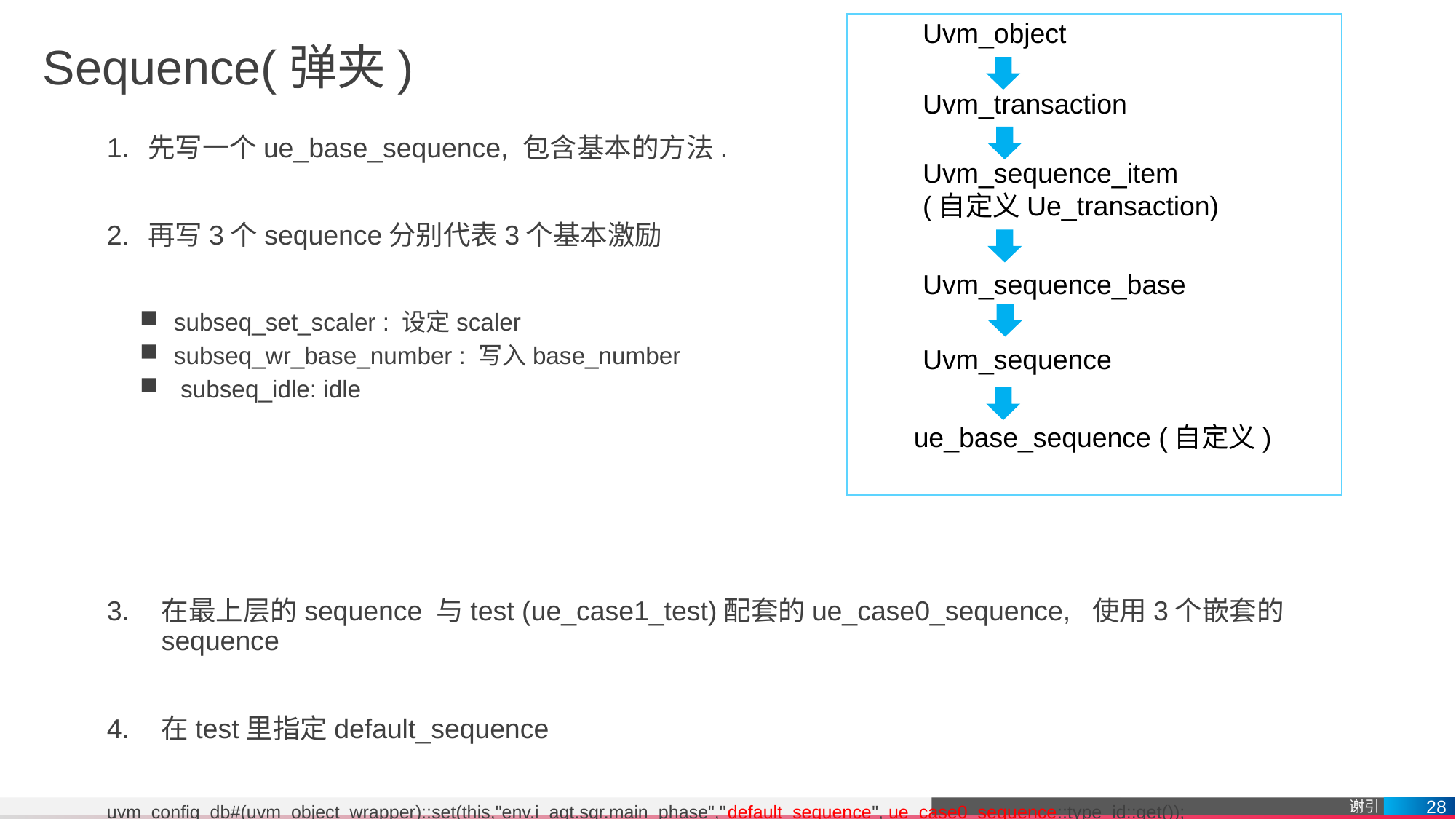

Uvm_object

# Sequence(弹夹)

Uvm_transaction

先写一个ue_base_sequence, 包含基本的方法.

再写3个sequence分别代表3个基本激励

subseq_set_scaler : 设定scaler
subseq_wr_base_number : 写入base_number
 subseq_idle: idle

在最上层的sequence 与test (ue_case1_test)配套的ue_case0_sequence,  使用3个嵌套的sequence

在test里指定default_sequence

uvm_config_db#(uvm_object_wrapper)::set(this,"env.i_agt.sqr.main_phase","default_sequence", ue_case0_sequence::type_id::get());

5.  在do文件里指定跑的test

Uvm_sequence_item
(自定义Ue_transaction)

Uvm_sequence_base

Uvm_sequence

ue_base_sequence (自定义)
28